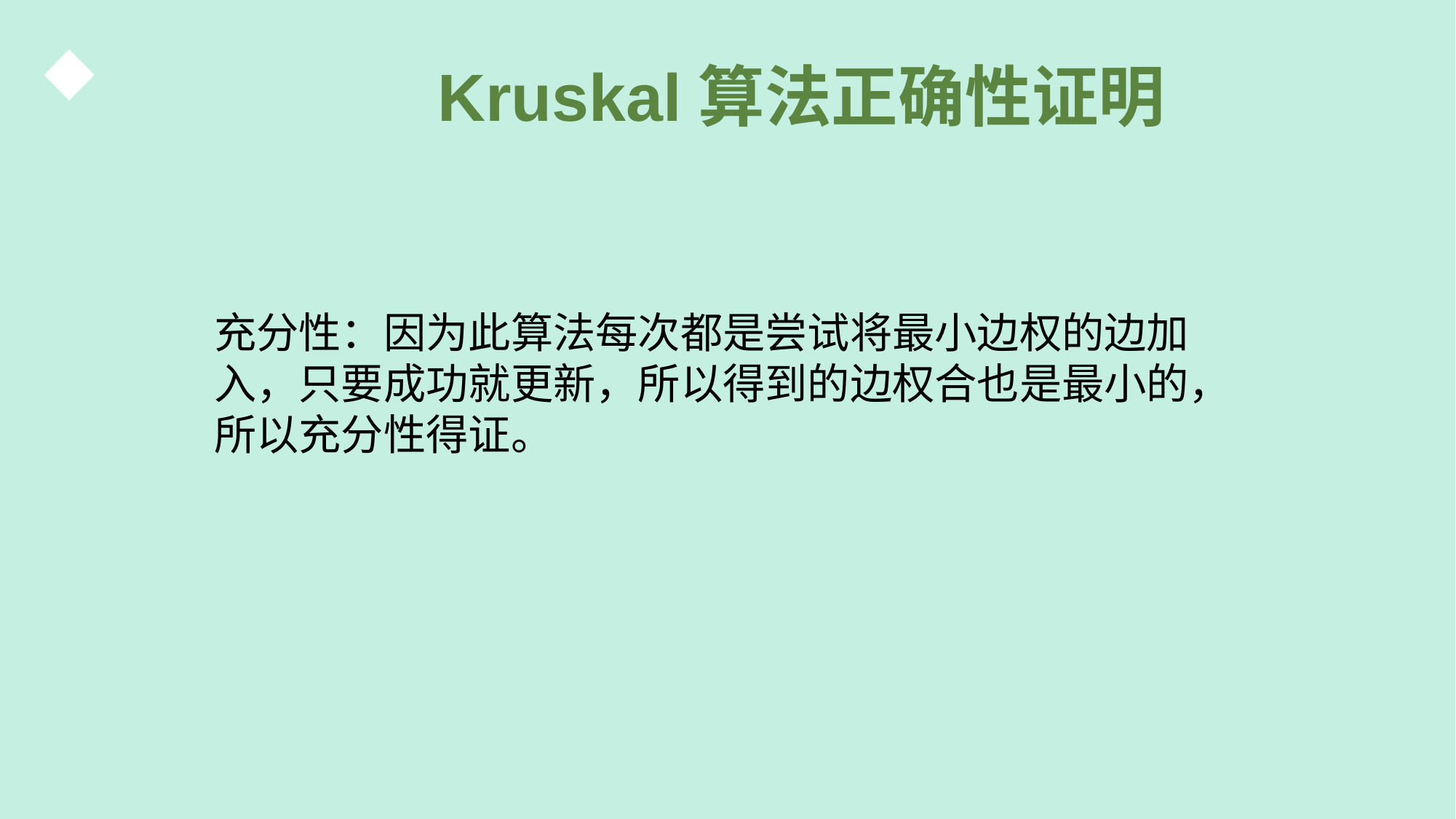

Kruskal算法正确性证明

充分性：因为此算法每次都是尝试将最小边权的边加入，只要成功就更新，所以得到的边权合也是最小的，所以充分性得证。